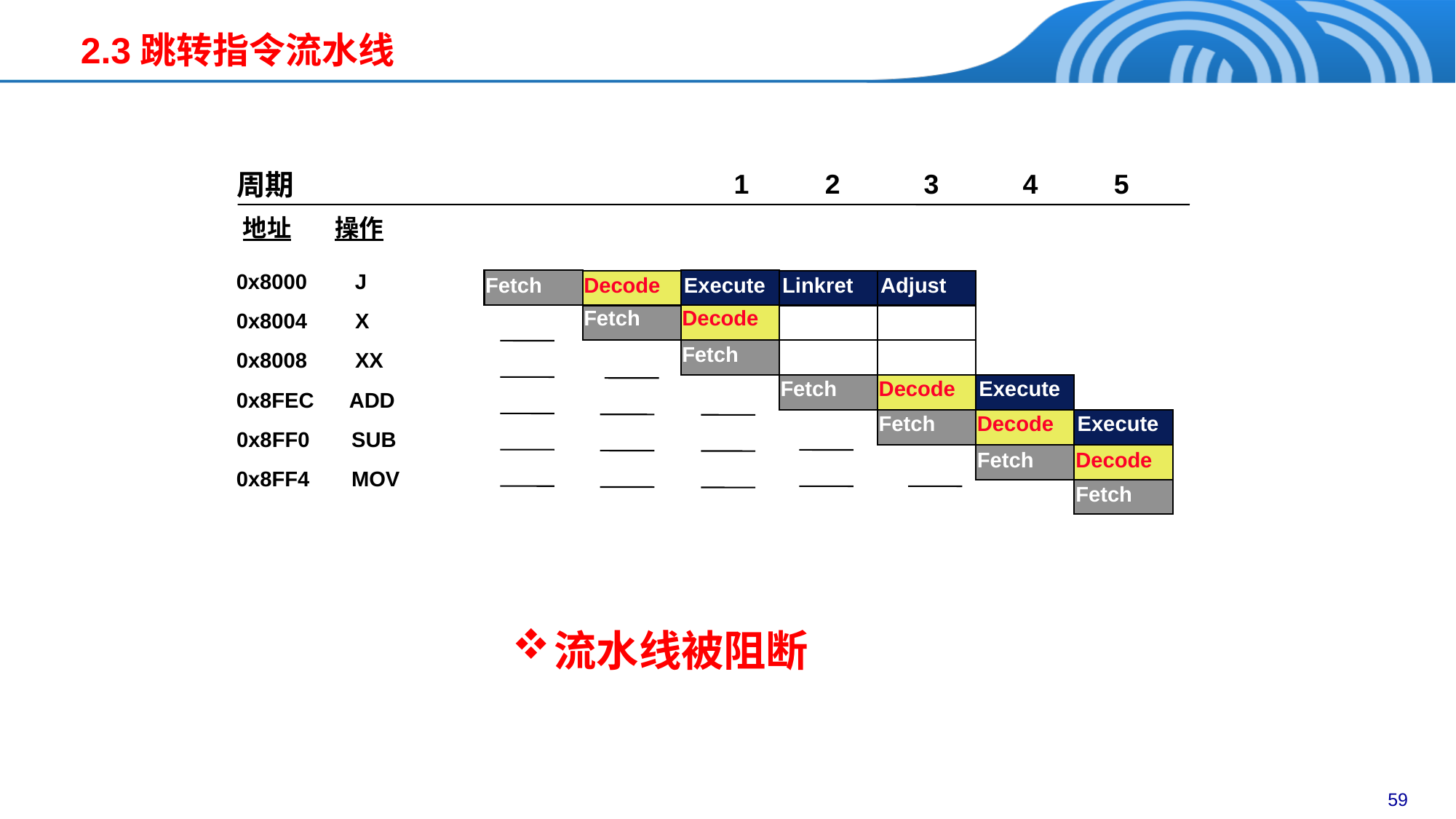

2.3跳转指令流水线
周期
   1          2           3           4          5

地址        操作
0x8000        J
0x8004        X
0x8008        XX
0x8FEC      ADD
0x8FF0       SUB
0x8FF4       MOV
Fetch
Decode
Execute

Linkret
Adjust

Decode
Fetch

Fetch

Fetch
Decode
Execute

Fetch
Decode
Execute

Decode
Fetch

Fetch

流水线被阻断